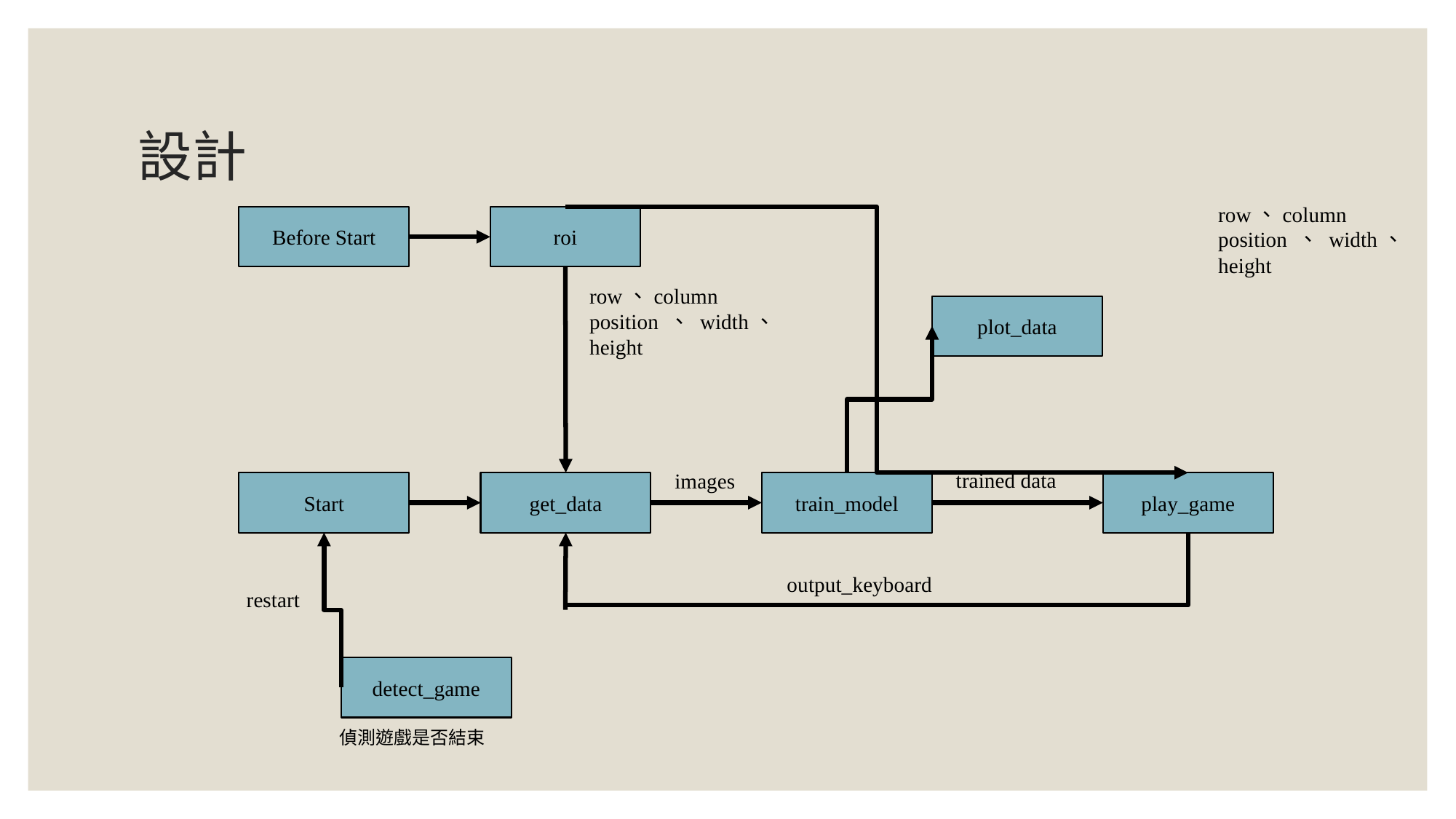

# 設計
row、column position 、 width、height
roi
Before Start
row、column position 、 width、height
plot_data
trained data
images
play_game
train_model
Start
get_data
output_keyboard
restart
detect_game
偵測遊戲是否結束